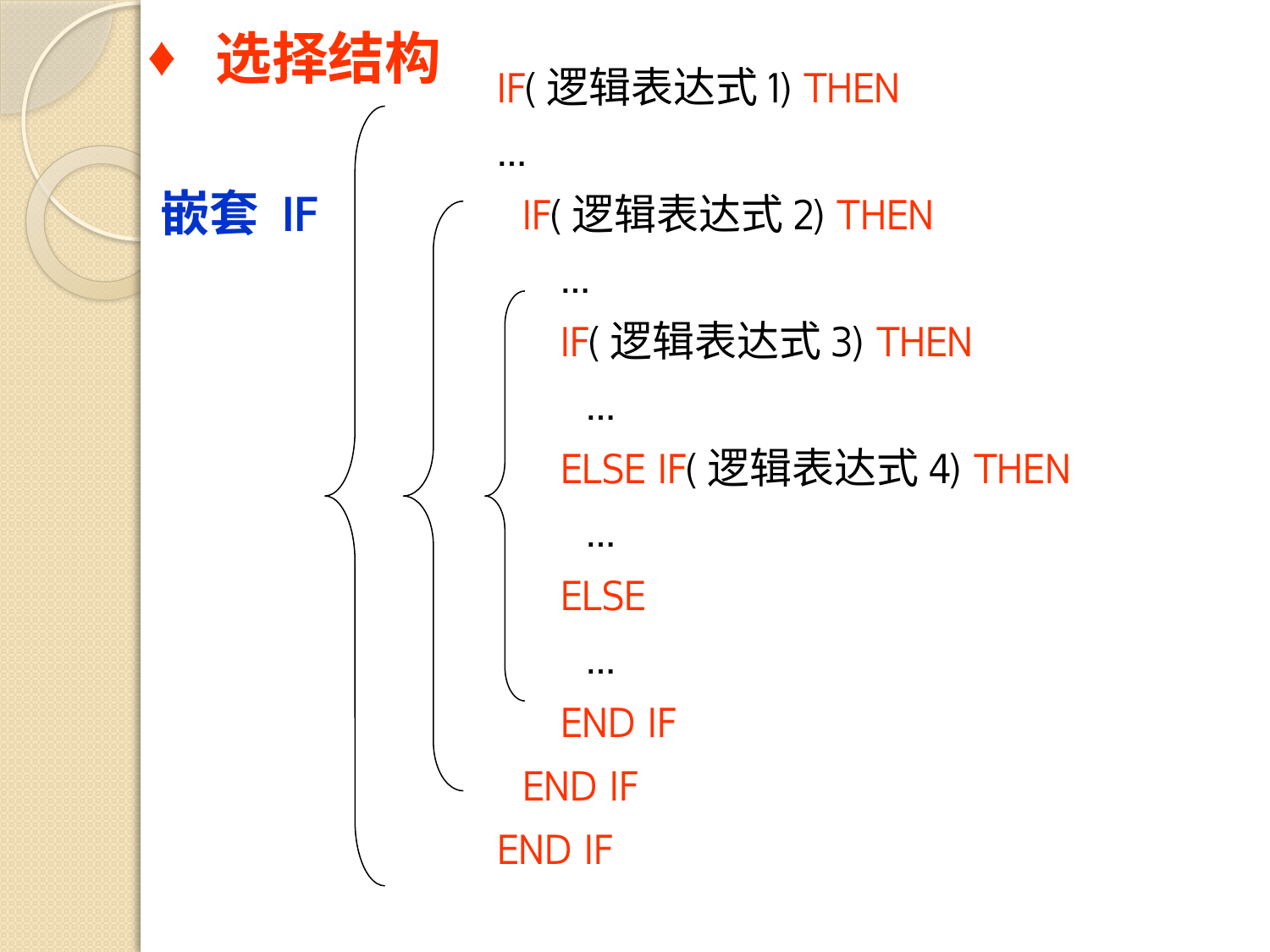

选择结构
IF(逻辑表达式1) THEN
…
  IF(逻辑表达式2) THEN
     …
     IF(逻辑表达式3) THEN
       …
     ELSE IF(逻辑表达式4) THEN
       …
     ELSE
       …
     END IF
  END IF
END IF

 嵌套 IF